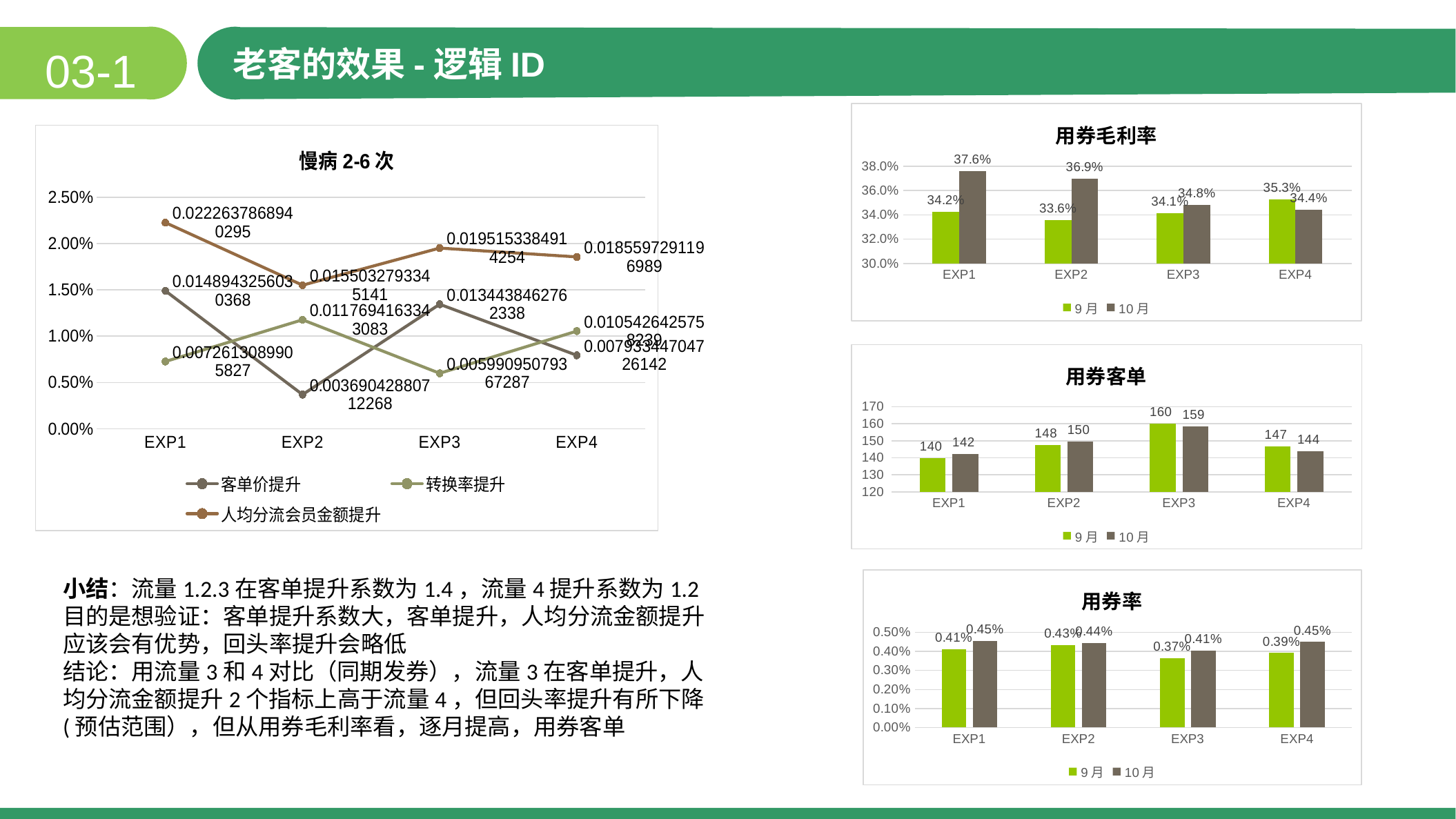

老客的效果-逻辑ID
03-1

### Chart: 用券毛利率

| Category | 9月 | 10月 |
|---|---|---|
| EXP1 | 0.3422707 | 0.37577989229041 |
| EXP2 | 0.3357008542297 | 0.369445505205726 |
| EXP3 | 0.341177683936079 | 0.348207815874146 |
| EXP4 | 0.352648847518185 | 0.344372956445051 |

### Chart: 慢病2-6次

| Category | 客单价提升 | 转换率提升 | 人均分流会员金额提升 |
|---|---|---|---|
| EXP1 | 0.0148943256030368 | 0.0072613089905827 | 0.0222637868940295 |
| EXP2 | 0.00369042880712268 | 0.0117694163343083 | 0.0155032793345141 |
| EXP3 | 0.0134438462762338 | 0.00599095079367287 | 0.0195153384914254 |
| EXP4 | 0.00793344704726142 | 0.0105426425758239 | 0.0185597291196989 |

### Chart: 用券客单

| Category | 9月 | 10月 |
|---|---|---|
| EXP1 | 139.874724489796 | 142.071100702576 |
| EXP2 | 147.720947775629 | 149.667374213836 |
| EXP3 | 159.985158536585 | 158.550620017715 |
| EXP4 | 146.559112627986 | 144.060232 |

### Chart: 用券率

| Category | 9月 | 10月 |
|---|---|---|
| EXP1 | 0.00413012419873483 | 0.00454703573025891 |
| EXP2 | 0.00433839479392625 | 0.00444633980942261 |
| EXP3 | 0.00365989734434278 | 0.0040525794363002 |
| EXP4 | 0.00391583843045711 | 0.00449502849848068 |
小结：流量1.2.3在客单提升系数为1.4，流量4提升系数为1.2
目的是想验证：客单提升系数大，客单提升，人均分流金额提升应该会有优势，回头率提升会略低
结论：用流量3和4对比（同期发券），流量3在客单提升，人均分流金额提升2个指标上高于流量4，但回头率提升有所下降(预估范围），但从用券毛利率看，逐月提高，用券客单